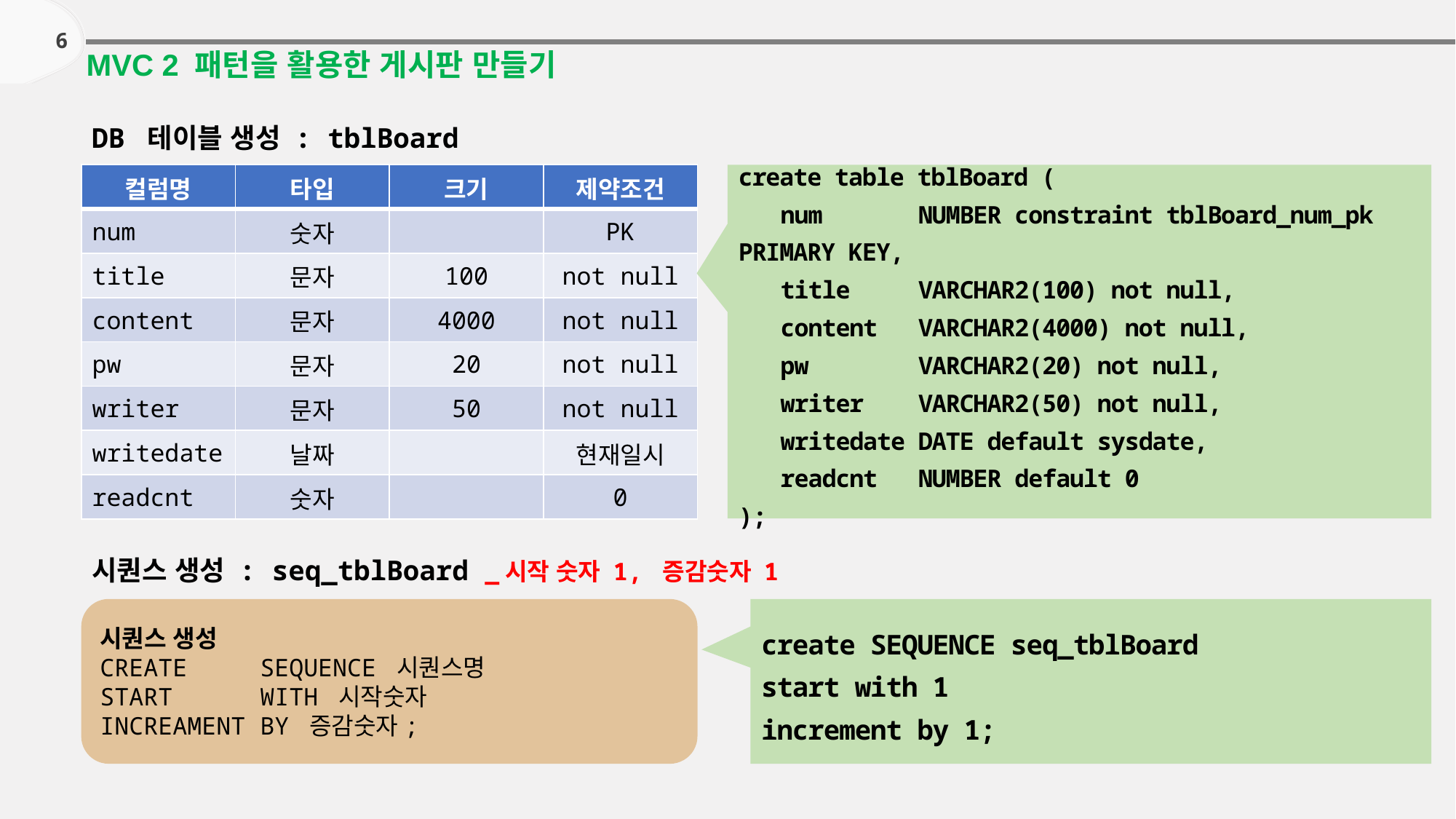

6
MVC 2 패턴을 활용한 게시판 만들기
DB 테이블 생성 : tblBoard
| 컬럼명 | 타입 | 크기 | 제약조건 |
| --- | --- | --- | --- |
| num | 숫자 |  | PK |
| title | 문자 | 100 | not null |
| content | 문자 | 4000 | not null |
| pw | 문자 | 20 | not null |
| writer | 문자 | 50 | not null |
| writedate | 날짜 |  | 현재일시 |
| readcnt | 숫자 |  | 0 |
create table tblBoard (
   num       NUMBER constraint tblBoard_num_pk PRIMARY KEY,
   title     VARCHAR2(100) not null,
   content   VARCHAR2(4000) not null,
   pw        VARCHAR2(20) not null,
   writer    VARCHAR2(50) not null,
   writedate DATE default sysdate,
   readcnt   NUMBER default 0
);
시퀀스 생성 : seq_tblBoard _시작 숫자 1, 증감숫자 1
create SEQUENCE seq_tblBoard
start with 1
increment by 1;
시퀀스 생성
CREATE     SEQUENCE 시퀀스명
START      WITH 시작숫자
INCREAMENT BY 증감숫자;